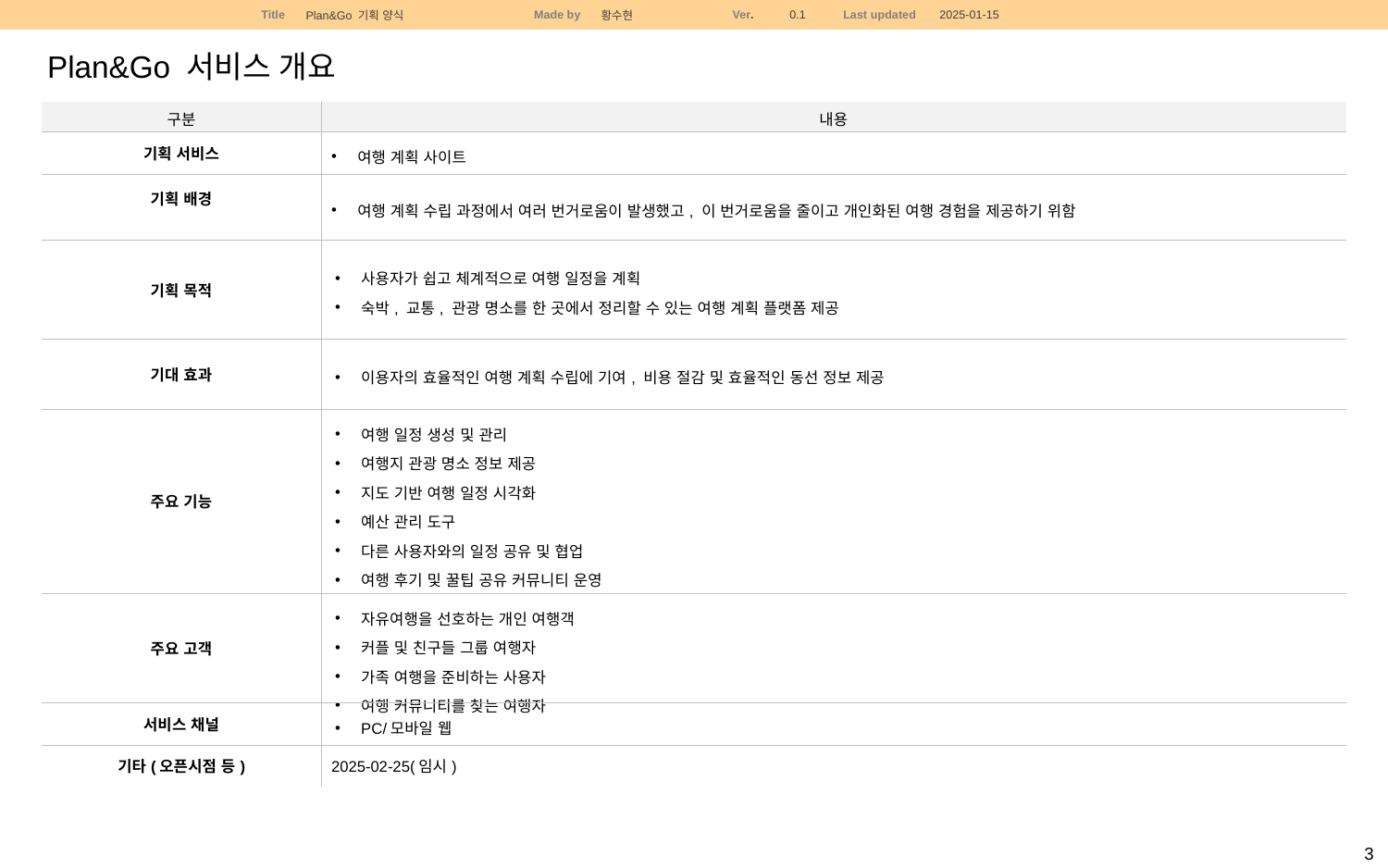

Plan&Go 서비스 개요
| 구분 | 내용 |
| --- | --- |
| 기획 서비스 | 여행 계획 사이트 |
| 기획 배경 | 여행 계획 수립 과정에서 여러 번거로움이 발생했고, 이 번거로움을 줄이고 개인화된 여행 경험을 제공하기 위함 |
| 기획 목적 | 사용자가 쉽고 체계적으로 여행 일정을 계획 숙박, 교통, 관광 명소를 한 곳에서 정리할 수 있는 여행 계획 플랫폼 제공 |
| 기대 효과 | 이용자의 효율적인 여행 계획 수립에 기여, 비용 절감 및 효율적인 동선 정보 제공 |
| 주요 기능 | 여행 일정 생성 및 관리 여행지 관광 명소 정보 제공 지도 기반 여행 일정 시각화 예산 관리 도구 다른 사용자와의 일정 공유 및 협업 여행 후기 및 꿀팁 공유 커뮤니티 운영 |
| 주요 고객 | 자유여행을 선호하는 개인 여행객 커플 및 친구들 그룹 여행자 가족 여행을 준비하는 사용자 여행 커뮤니티를 찾는 여행자 |
| 서비스 채널 | PC/모바일 웹 |
| 기타(오픈시점 등) | 2025-02-25(임시) |